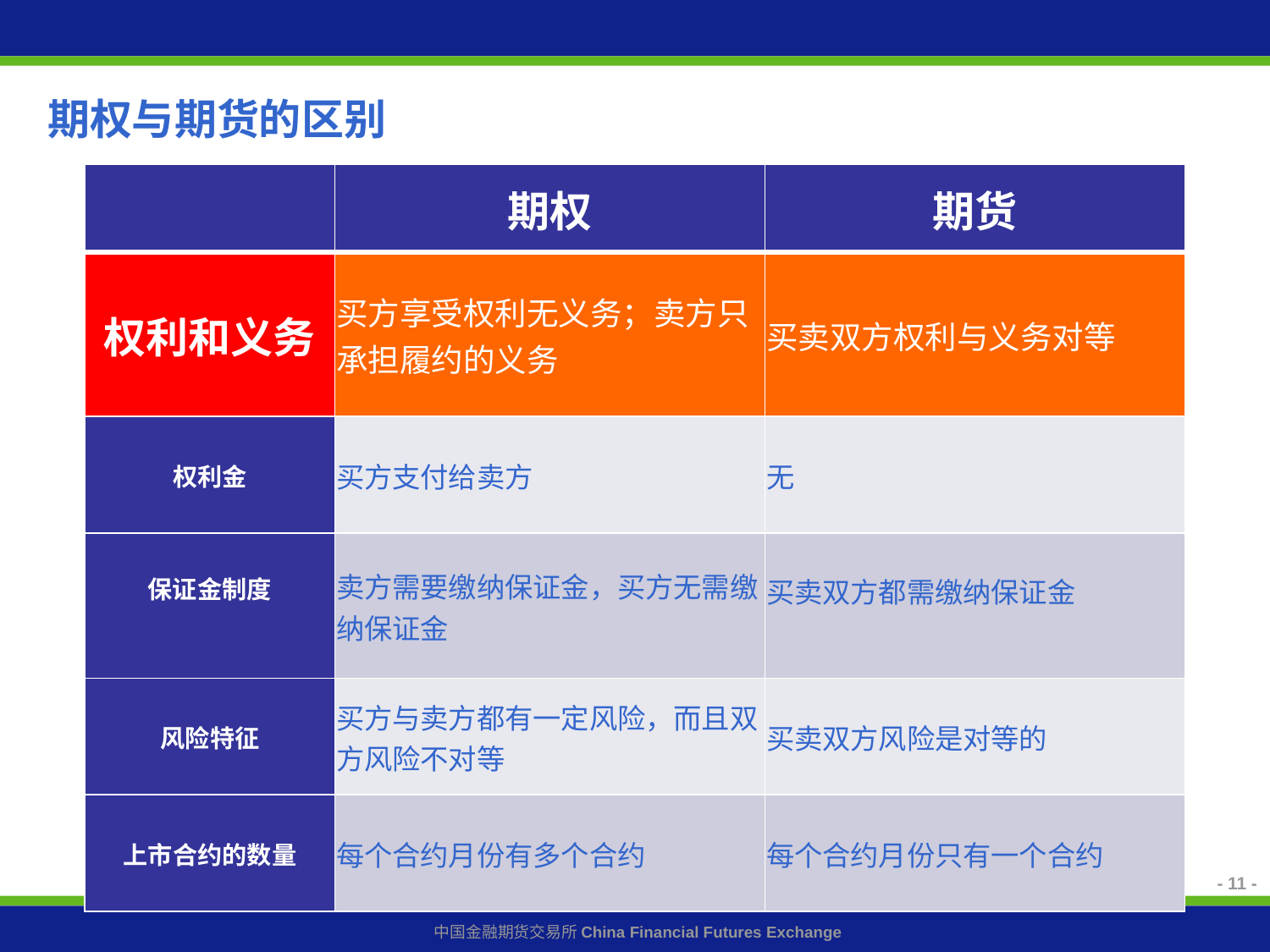

期权与期货的区别
|  | 期权 | 期货 |
| --- | --- | --- |
| 权利和义务 | 买方享受权利无义务；卖方只承担履约的义务 | 买卖双方权利与义务对等 |
| 权利金 | 买方支付给卖方 | 无 |
| 保证金制度 | 卖方需要缴纳保证金，买方无需缴纳保证金 | 买卖双方都需缴纳保证金 |
| 风险特征 | 买方与卖方都有一定风险，而且双方风险不对等 | 买卖双方风险是对等的 |
| 上市合约的数量 | 每个合约月份有多个合约 | 每个合约月份只有一个合约 |
- 11 -